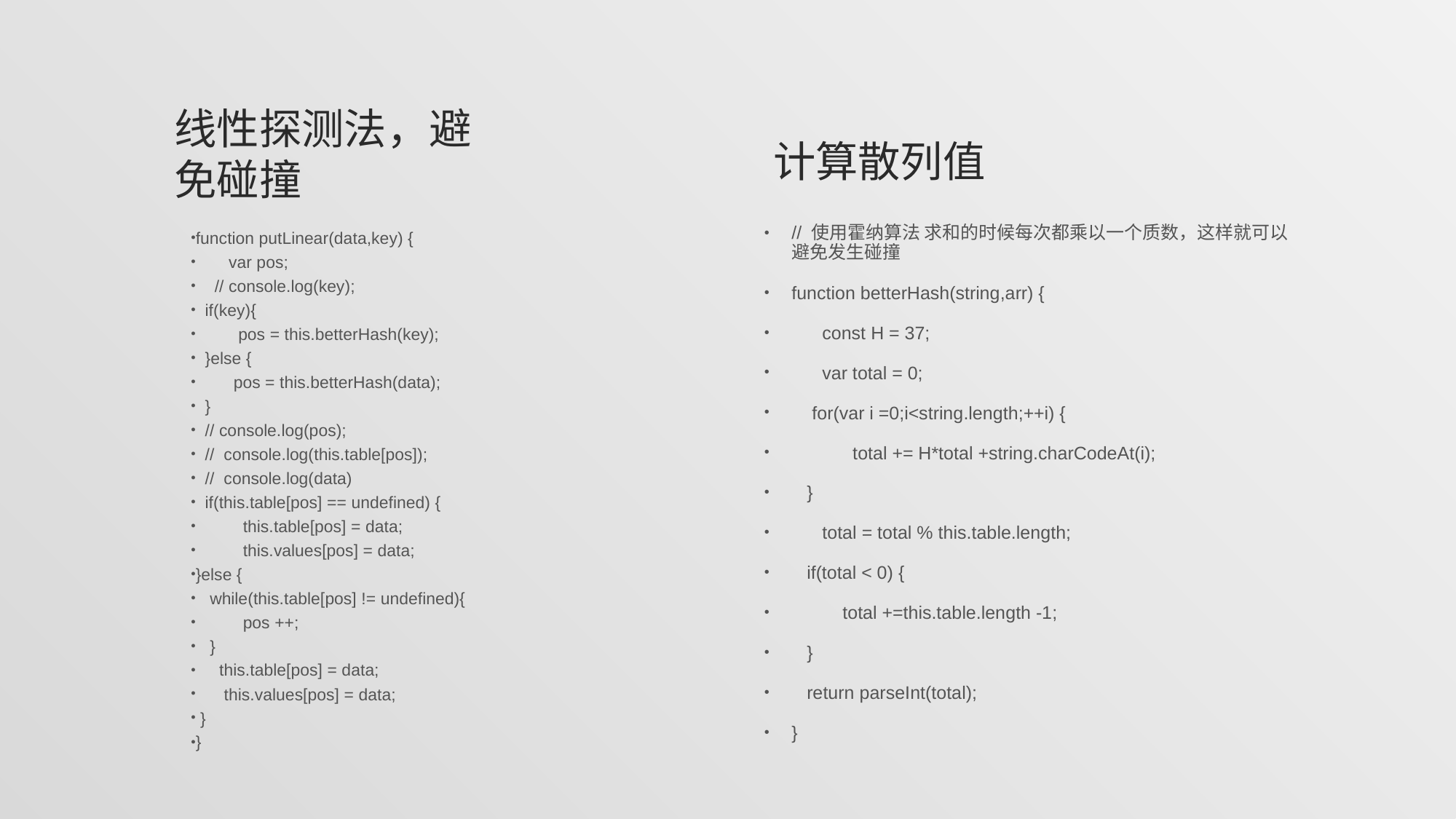

# 计算散列值
线性探测法，避免碰撞
function putLinear(data,key) {
       var pos;
    // console.log(key);
  if(key){
         pos = this.betterHash(key);
  }else {
        pos = this.betterHash(data);
  }
  // console.log(pos);
  //  console.log(this.table[pos]);
  //  console.log(data)
  if(this.table[pos] == undefined) {
          this.table[pos] = data;
          this.values[pos] = data;
}else {
   while(this.table[pos] != undefined){
          pos ++;
   }
     this.table[pos] = data;
      this.values[pos] = data;
 }
}
// 使用霍纳算法 求和的时候每次都乘以一个质数，这样就可以避免发生碰撞
function betterHash(string,arr) {
      const H = 37;
      var total = 0;
    for(var i =0;i<string.length;++i) {
            total += H*total +string.charCodeAt(i);
   }
      total = total % this.table.length;
   if(total < 0) {
          total +=this.table.length -1;
   }
   return parseInt(total);
}